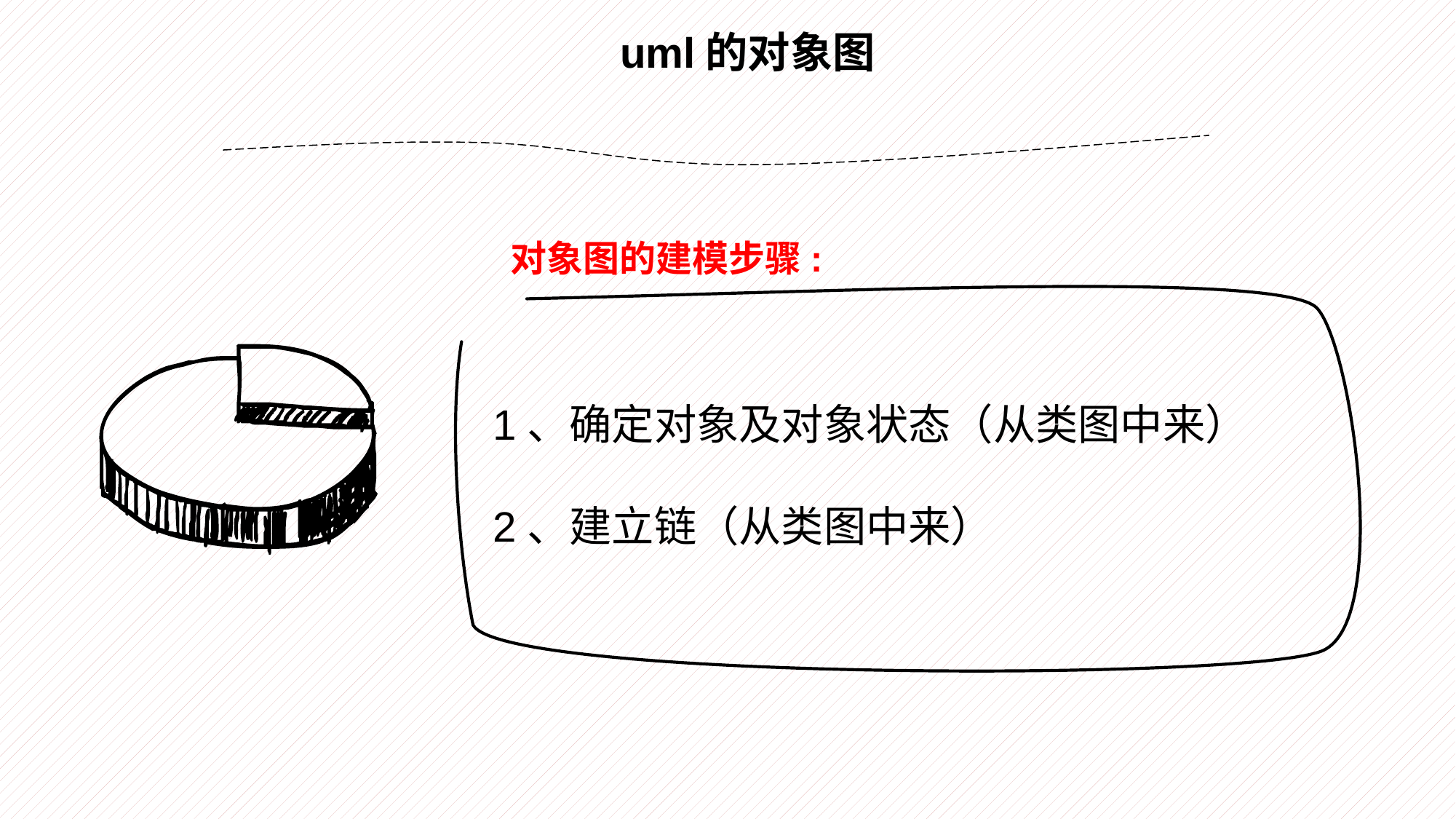

uml的对象图

对象图的建模步骤:

1、确定对象及对象状态（从类图中来）

2、建立链（从类图中来）